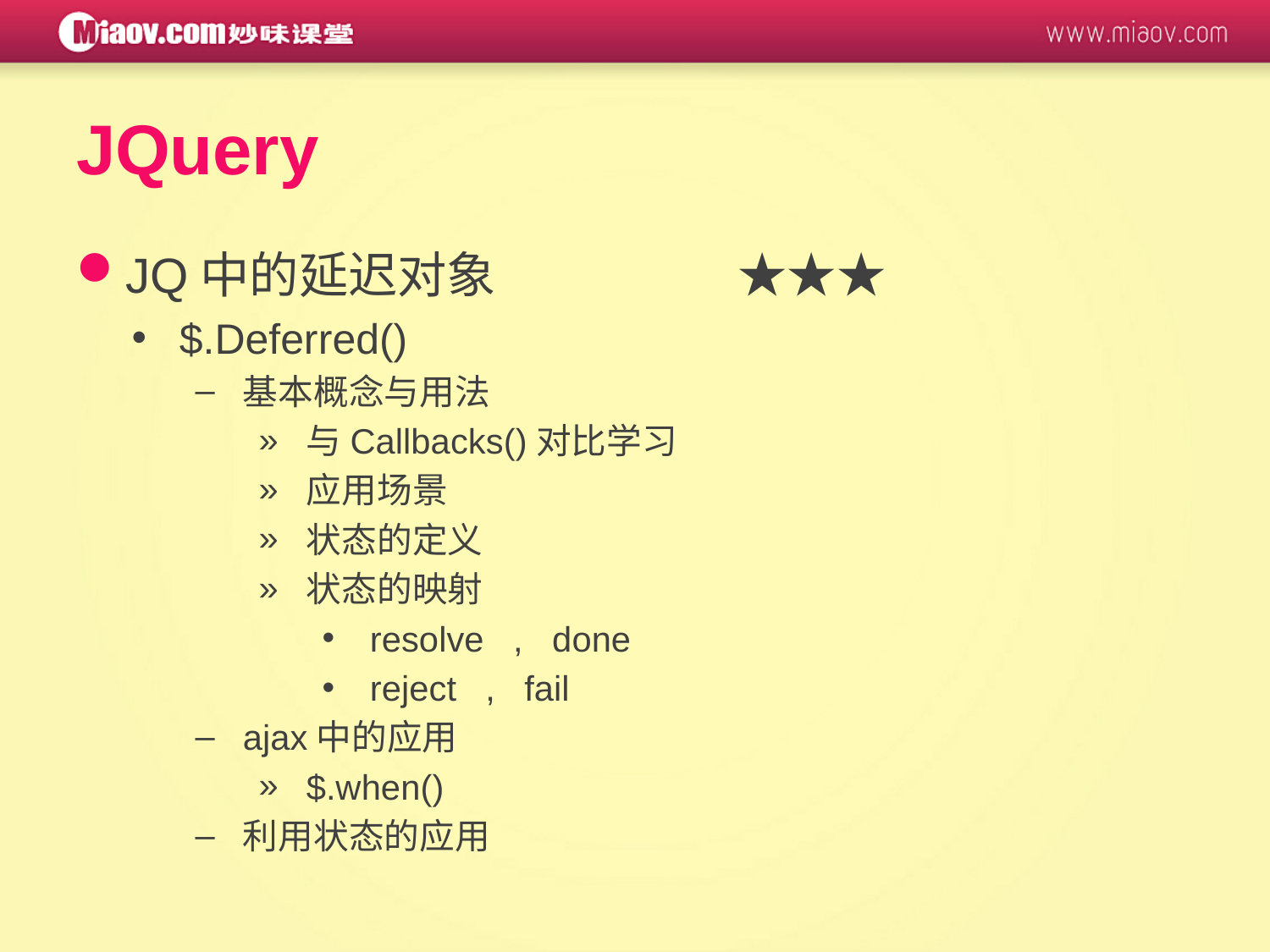

# JQuery
JQ中的延迟对象                      ★★★
$.Deferred()
基本概念与用法
与Callbacks()对比学习
应用场景
状态的定义
状态的映射
resolve   ,   done
reject   ,   fail
ajax中的应用
$.when()
利用状态的应用